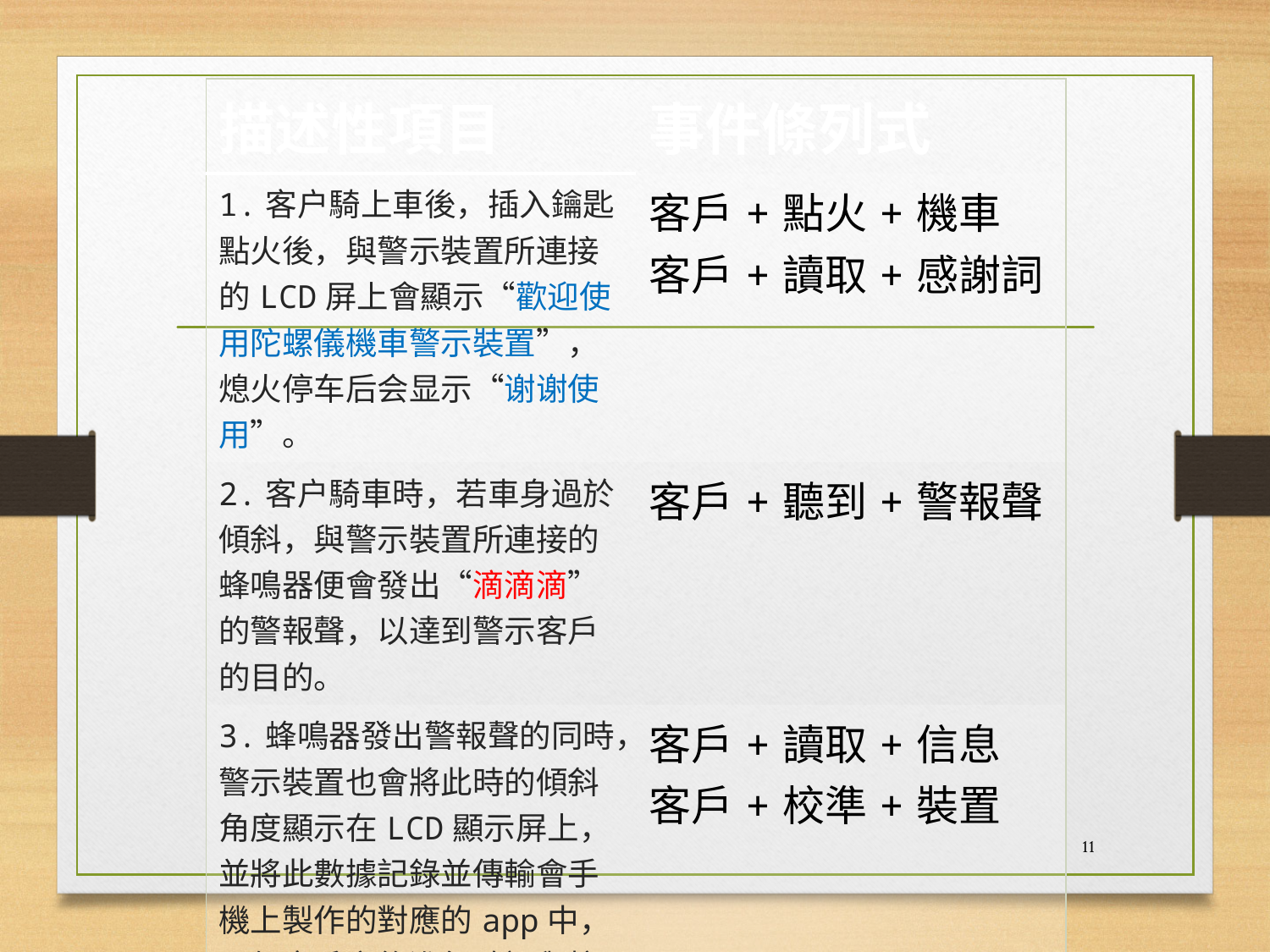

| 描述性項目 | 事件條列式 |
| --- | --- |
| 1.客户騎上車後，插入鑰匙點火後，與警示裝置所連接的LCD屏上會顯示“歡迎使用陀螺儀機車警示裝置”，熄火停车后会显示“谢谢使用”。 | 客戶+點火+機車 客戶+讀取+感謝詞 |
| 2.客户騎車時，若車身過於傾斜，與警示裝置所連接的蜂鳴器便會發出“滴滴滴”的警報聲，以達到警示客戶的目的。 | 客戶+聽到+警報聲 |
| 3.蜂鳴器發出警報聲的同時，警示裝置也會將此時的傾斜角度顯示在LCD顯示屏上，並將此數據記錄並傳輸會手機上製作的對應的app中，以便客戶之後進行確認與校準。 | 客戶+讀取+信息 客戶+校準+裝置 |
11